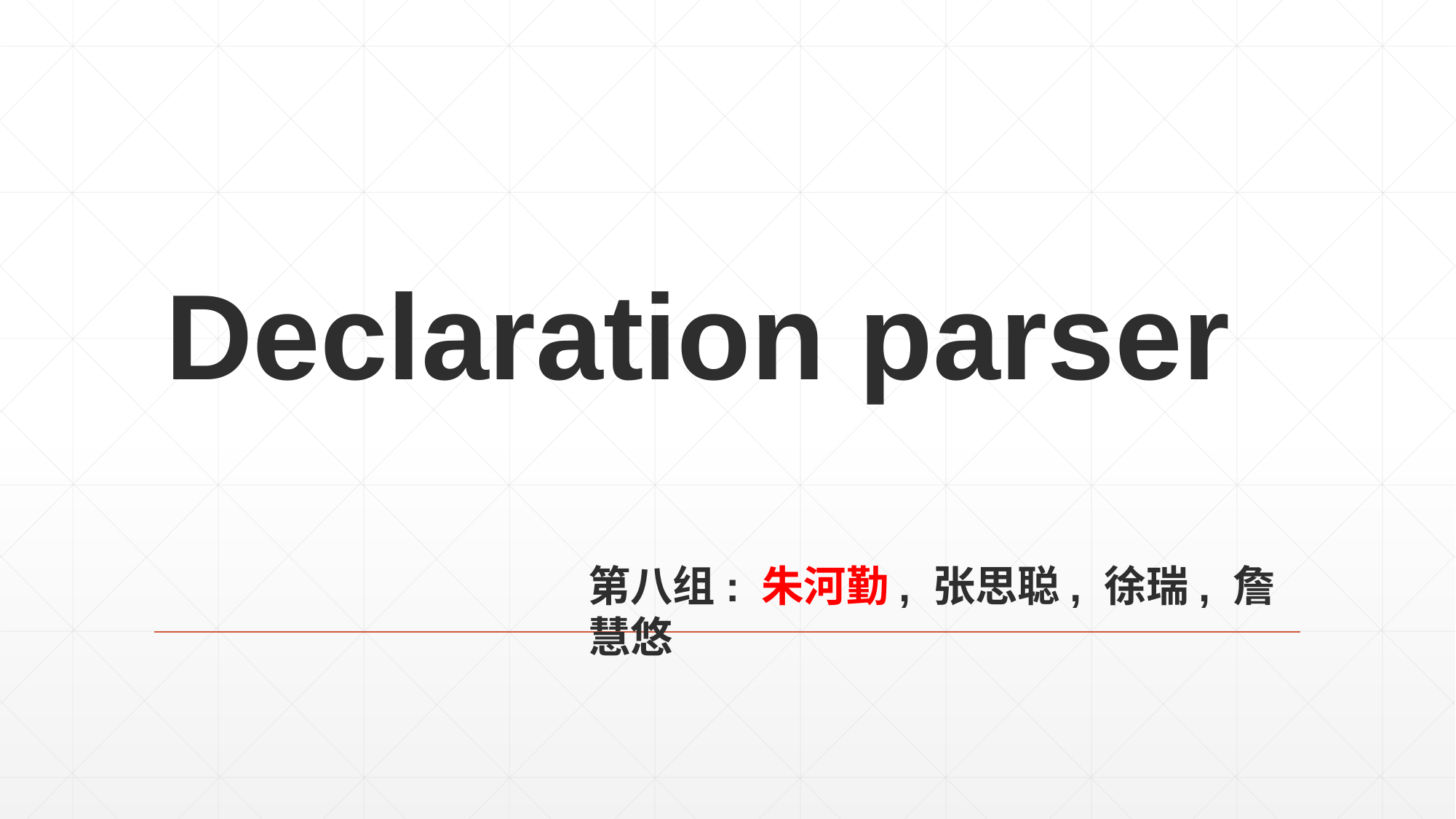

# Declaration parser
第八组: 朱河勤, 张思聪, 徐瑞, 詹慧悠